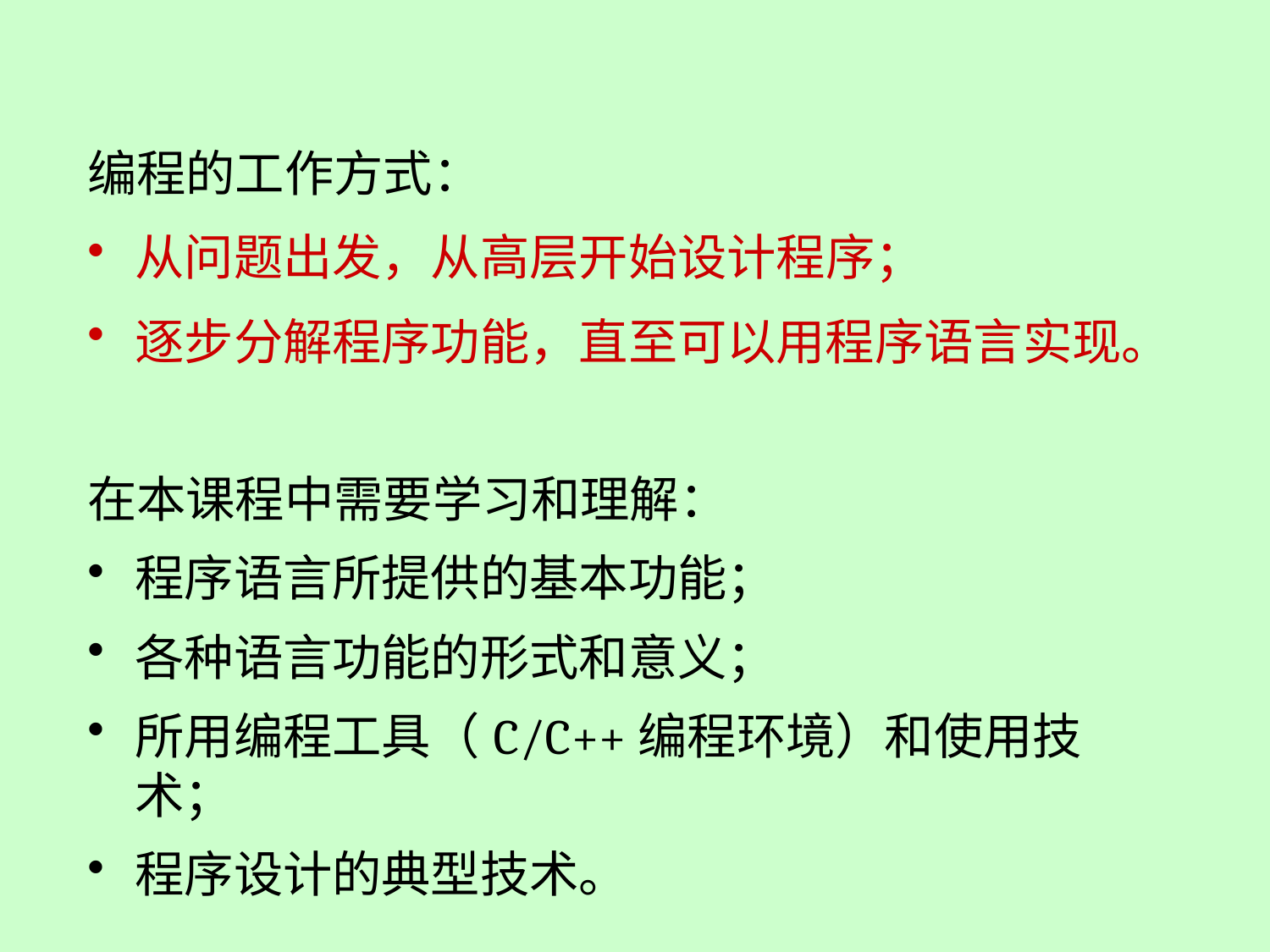

编程的工作方式：
从问题出发，从高层开始设计程序；
逐步分解程序功能，直至可以用程序语言实现。

在本课程中需要学习和理解：
程序语言所提供的基本功能；
各种语言功能的形式和意义；
所用编程工具（C/C++编程环境）和使用技术；
程序设计的典型技术。
24